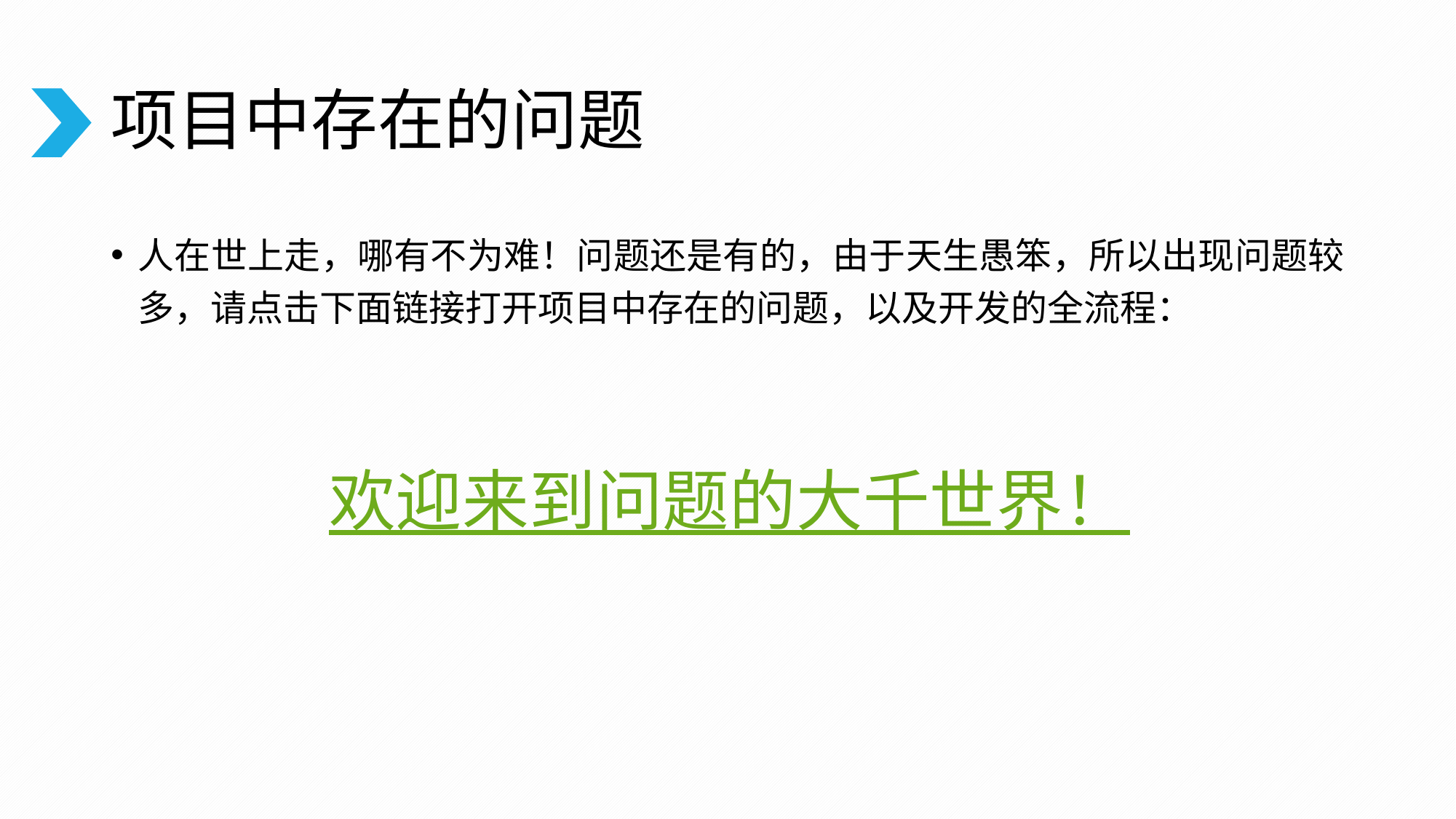

# 项目中存在的问题
人在世上走，哪有不为难！问题还是有的，由于天生愚笨，所以出现问题较多，请点击下面链接打开项目中存在的问题，以及开发的全流程：

		欢迎来到问题的大千世界！